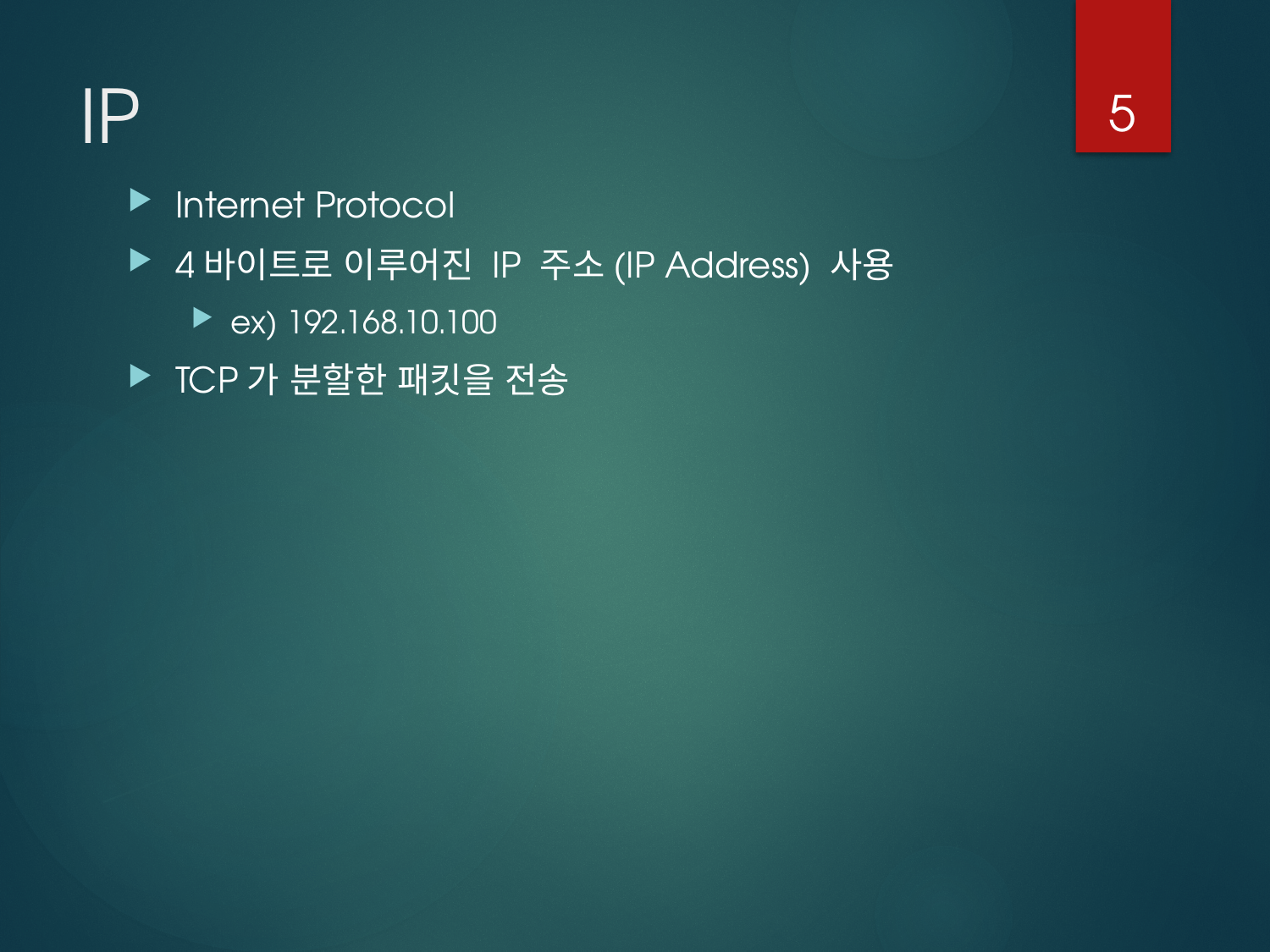

5
# IP
Internet Protocol
4바이트로 이루어진 IP 주소(IP Address) 사용
ex) 192.168.10.100
TCP가 분할한 패킷을 전송